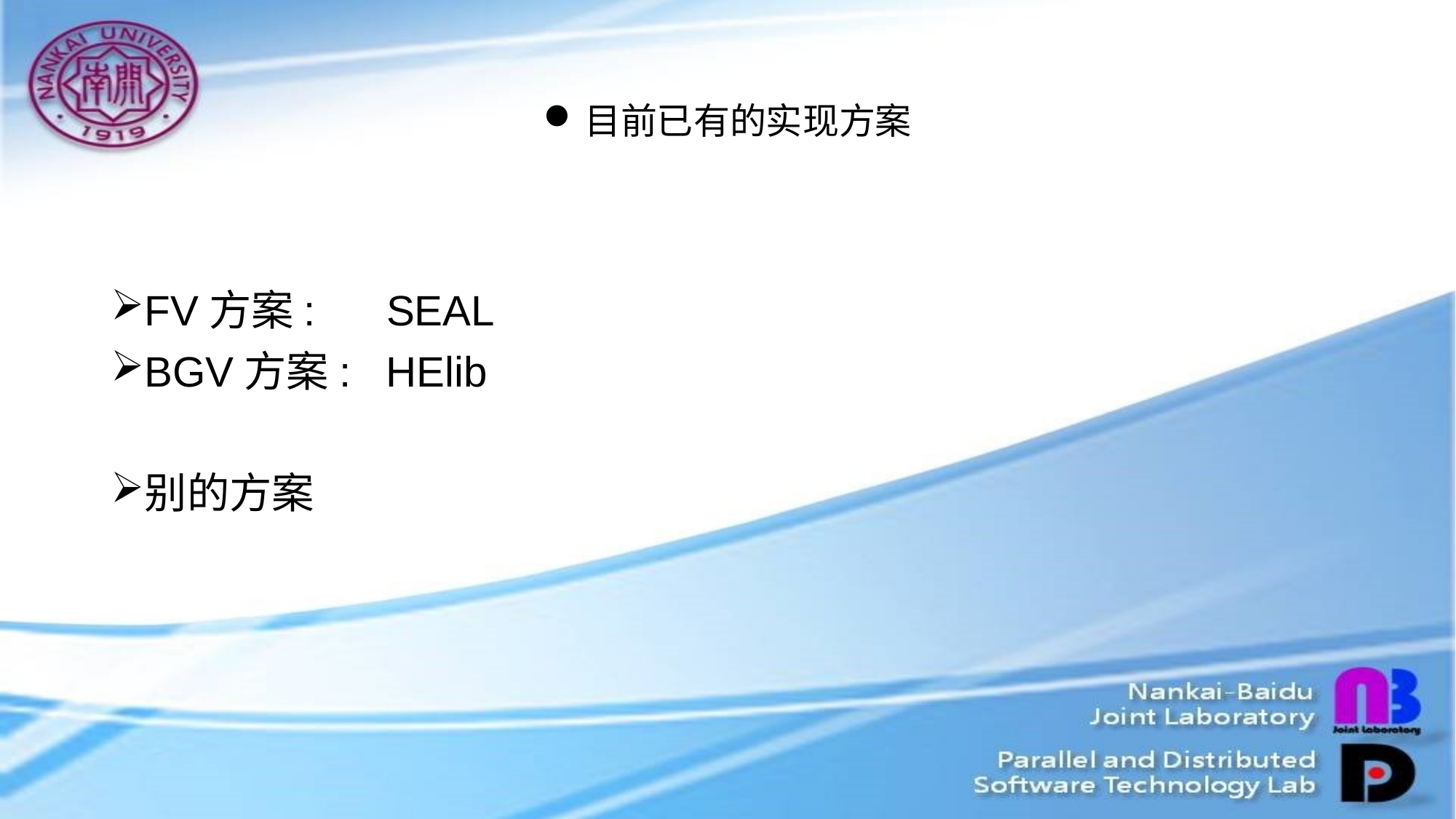

# 目前已有的实现方案

FV方案:      SEAL
BGV方案:   HElib

别的方案